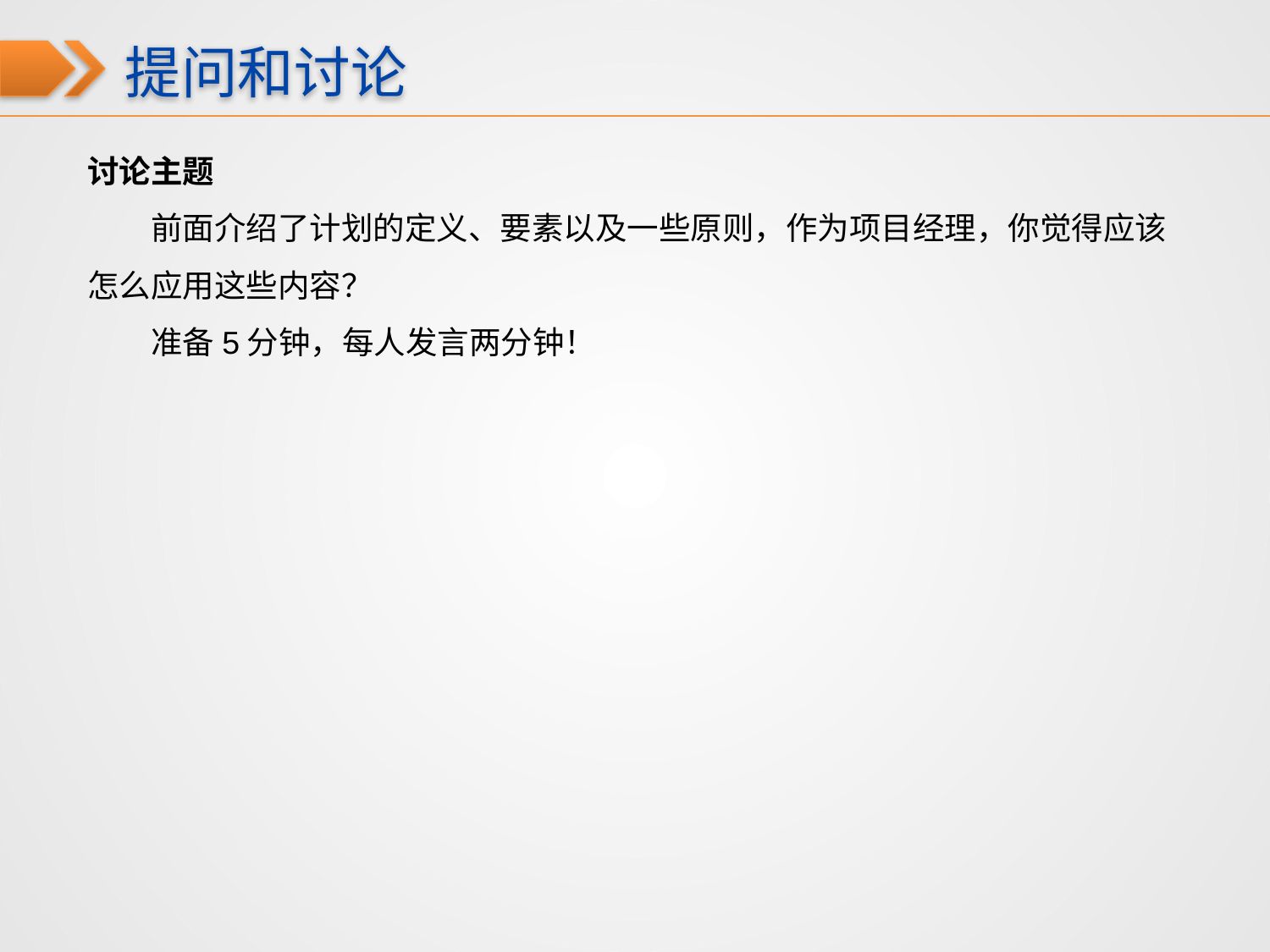

提问和讨论

讨论主题
前面介绍了计划的定义、要素以及一些原则，作为项目经理，你觉得应该怎么应用这些内容？
准备5分钟，每人发言两分钟！